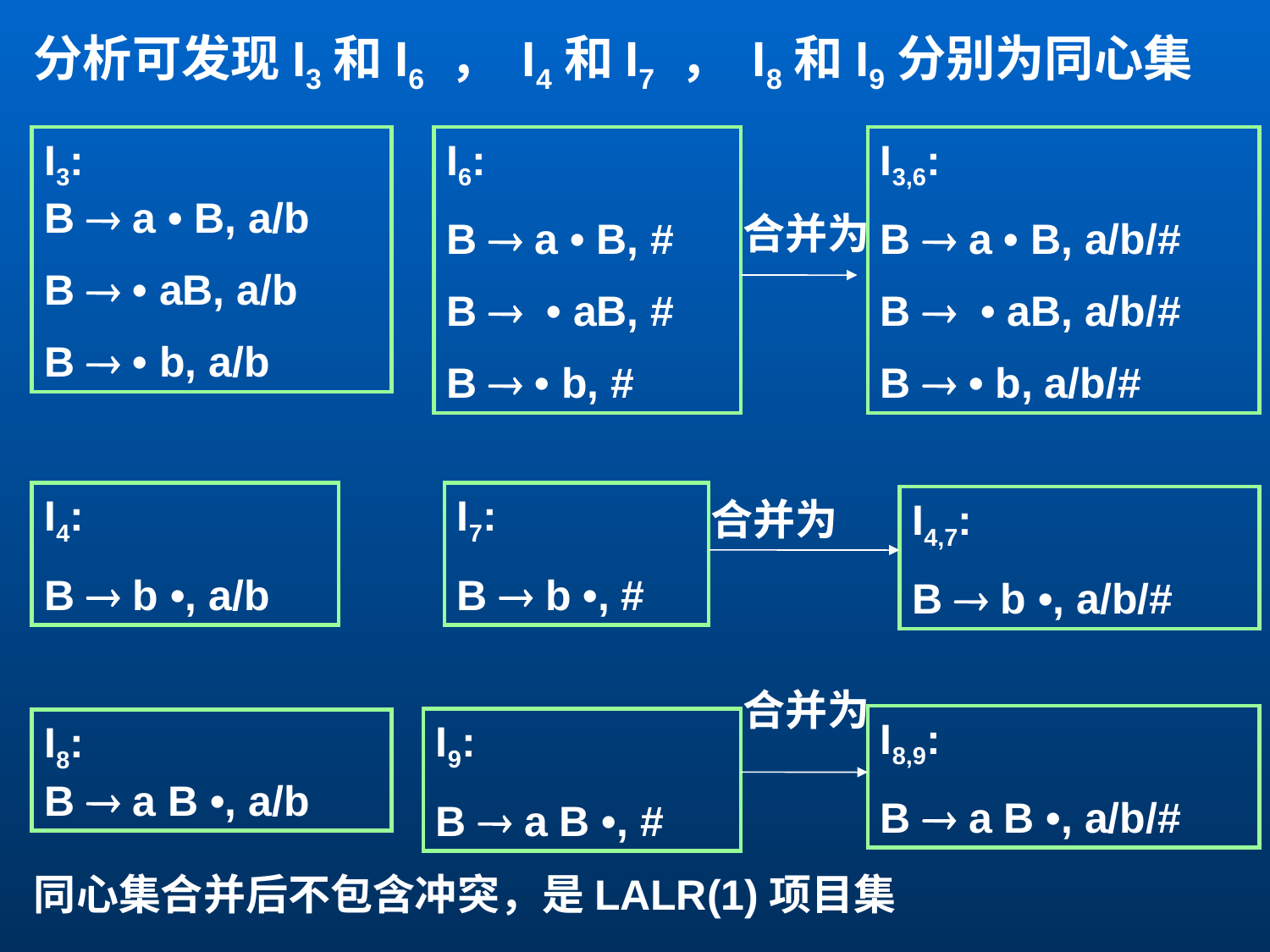

分析可发现I3和I6 ， I4和I7 ， I8和I9分别为同心集
I3:
B → a • B, a/b
B → • aB, a/b
B → • b, a/b
I6:
B → a • B, #
B →  • aB, #
B → • b, #
I3,6:
B → a • B, a/b/#
B →  • aB, a/b/#
B → • b, a/b/#
合并为

I4:
B → b •, a/b
I7:
B → b •, #
合并为
I4,7:
B → b •, a/b/#

合并为
I8,9:
B → a B •, a/b/#

I9:
B → a B •, #
I8:
B → a B •, a/b
同心集合并后不包含冲突，是LALR(1)项目集